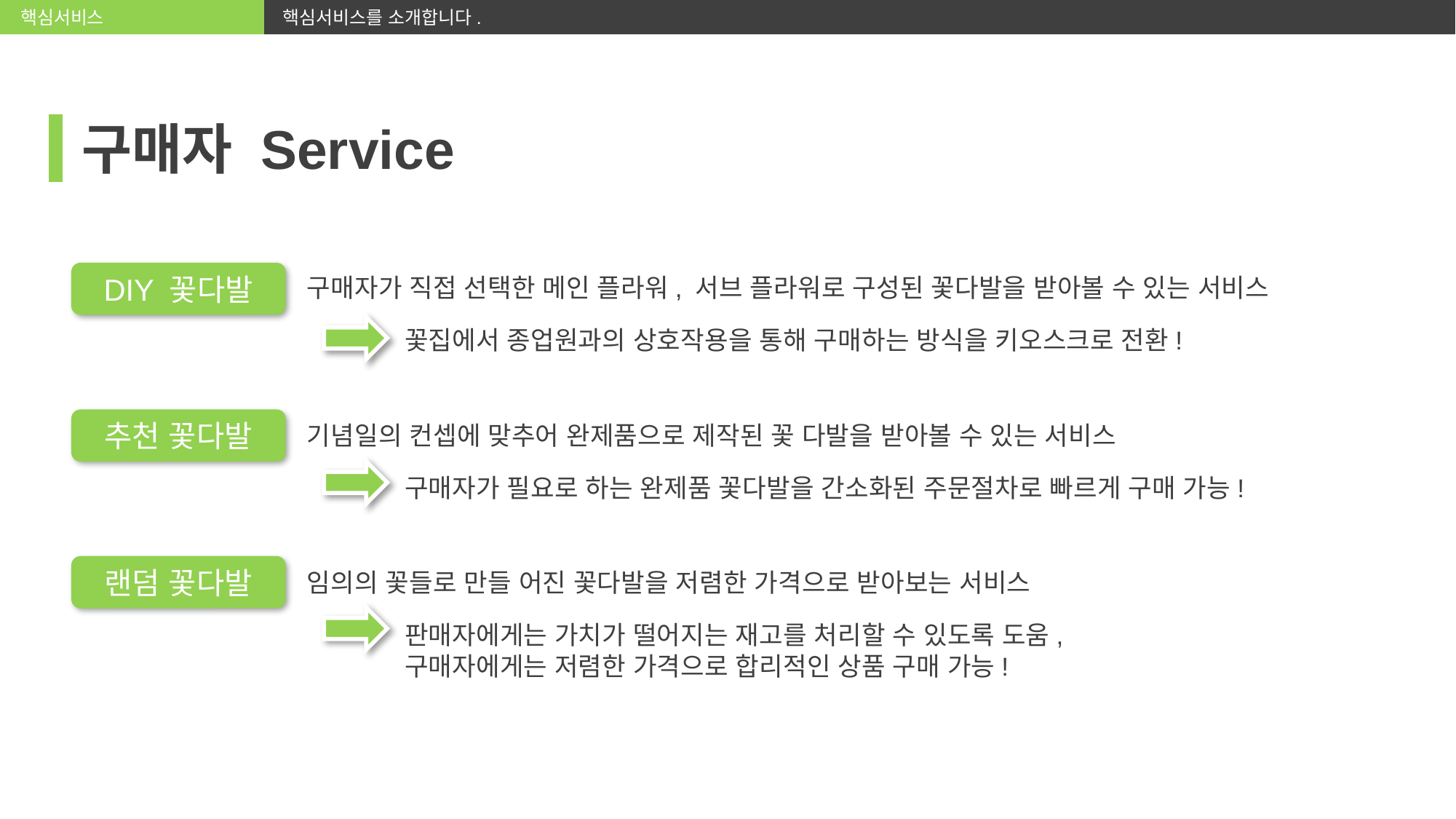

핵심서비스
  핵심서비스를 소개합니다.
구매자 Service
DIY 꽃다발
구매자가 직접 선택한 메인 플라워, 서브 플라워로 구성된 꽃다발을 받아볼 수 있는 서비스

꽃집에서 종업원과의 상호작용을 통해 구매하는 방식을 키오스크로 전환!
추천 꽃다발
기념일의 컨셉에 맞추어 완제품으로 제작된 꽃 다발을 받아볼 수 있는 서비스

구매자가 필요로 하는 완제품 꽃다발을 간소화된 주문절차로 빠르게 구매 가능!
랜덤 꽃다발
임의의 꽃들로 만들 어진 꽃다발을 저렴한 가격으로 받아보는 서비스

판매자에게는 가치가 떨어지는 재고를 처리할 수 있도록 도움,
구매자에게는 저렴한 가격으로 합리적인 상품 구매 가능!